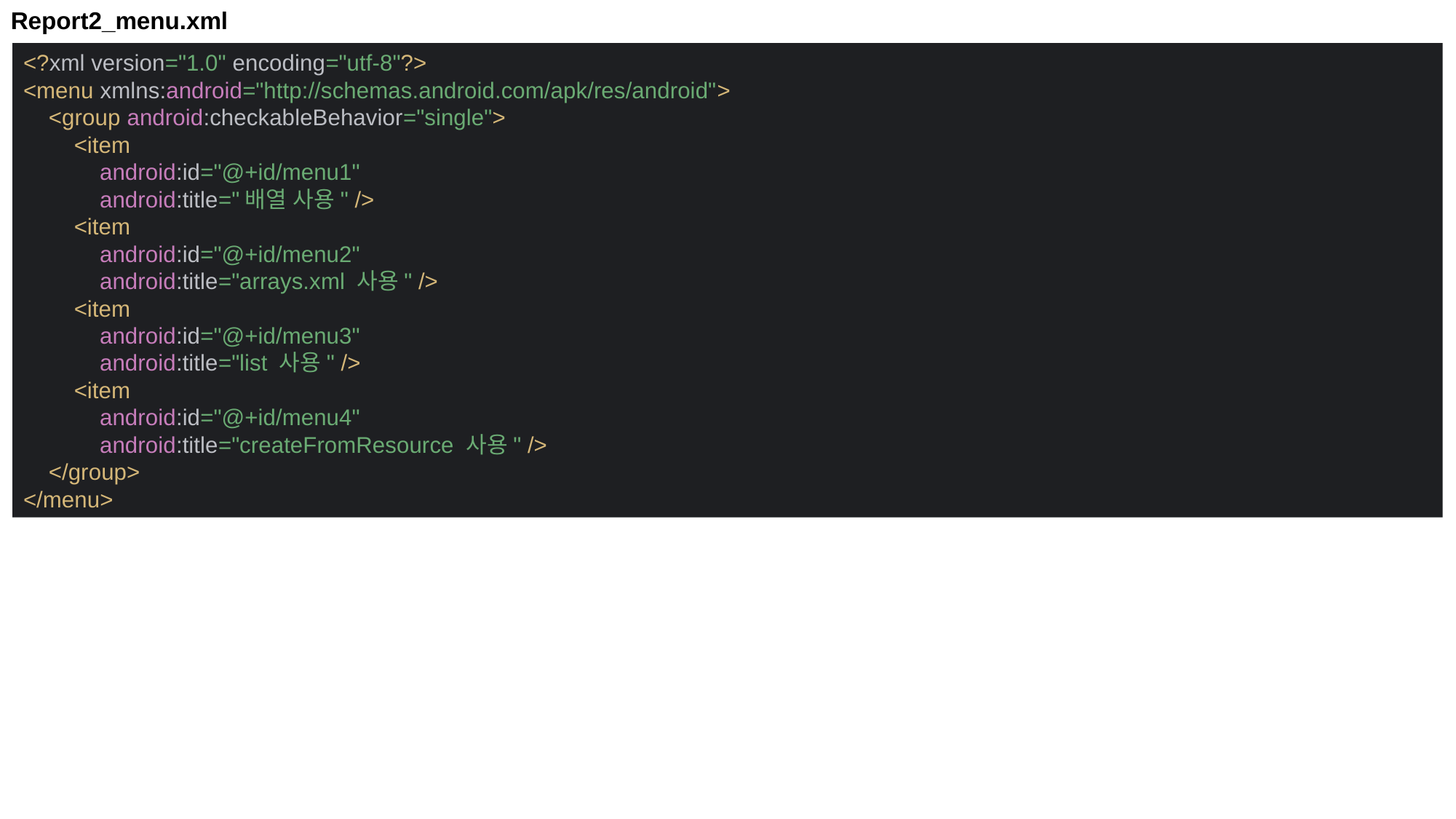

Report2_menu.xml
<?xml version="1.0" encoding="utf-8"?>
<menu xmlns:android="http://schemas.android.com/apk/res/android">
    <group android:checkableBehavior="single">
        <item
            android:id="@+id/menu1"
            android:title="배열 사용" />
        <item
            android:id="@+id/menu2"
            android:title="arrays.xml 사용" />
        <item
            android:id="@+id/menu3"
            android:title="list 사용" />
        <item
            android:id="@+id/menu4"
            android:title="createFromResource 사용" />
    </group>
</menu>